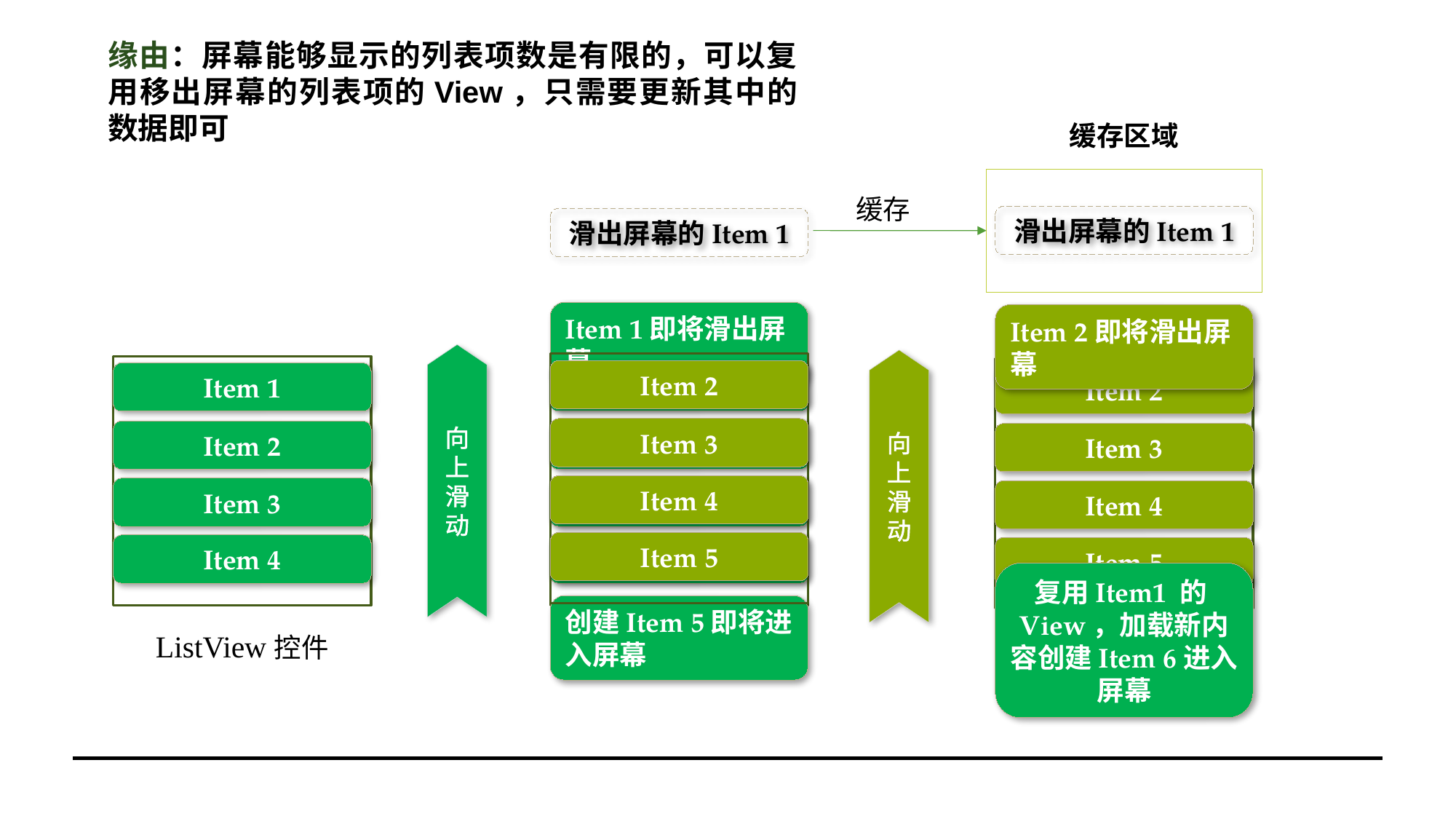

缘由：屏幕能够显示的列表项数是有限的，可以复用移出屏幕的列表项的View，只需要更新其中的数据即可
缓存区域

缓存
滑出屏幕的Item 1
滑出屏幕的Item 1
Item 1即将滑出屏幕
Item 2即将滑出屏幕

Item 2
Item 1
Item 1
Item 2
Item 3
Item 2
Item 2

Item 3
向
上
滑
动
向
上
滑
动
Item 4
Item 3
Item 3
Item 4
Item 5
Item 4
Item 4
Item 5
复用Item1 的View，加载新内容创建Item 6进入屏幕
创建Item 5即将进入屏幕
ListView控件
ListView控件
ListView控件